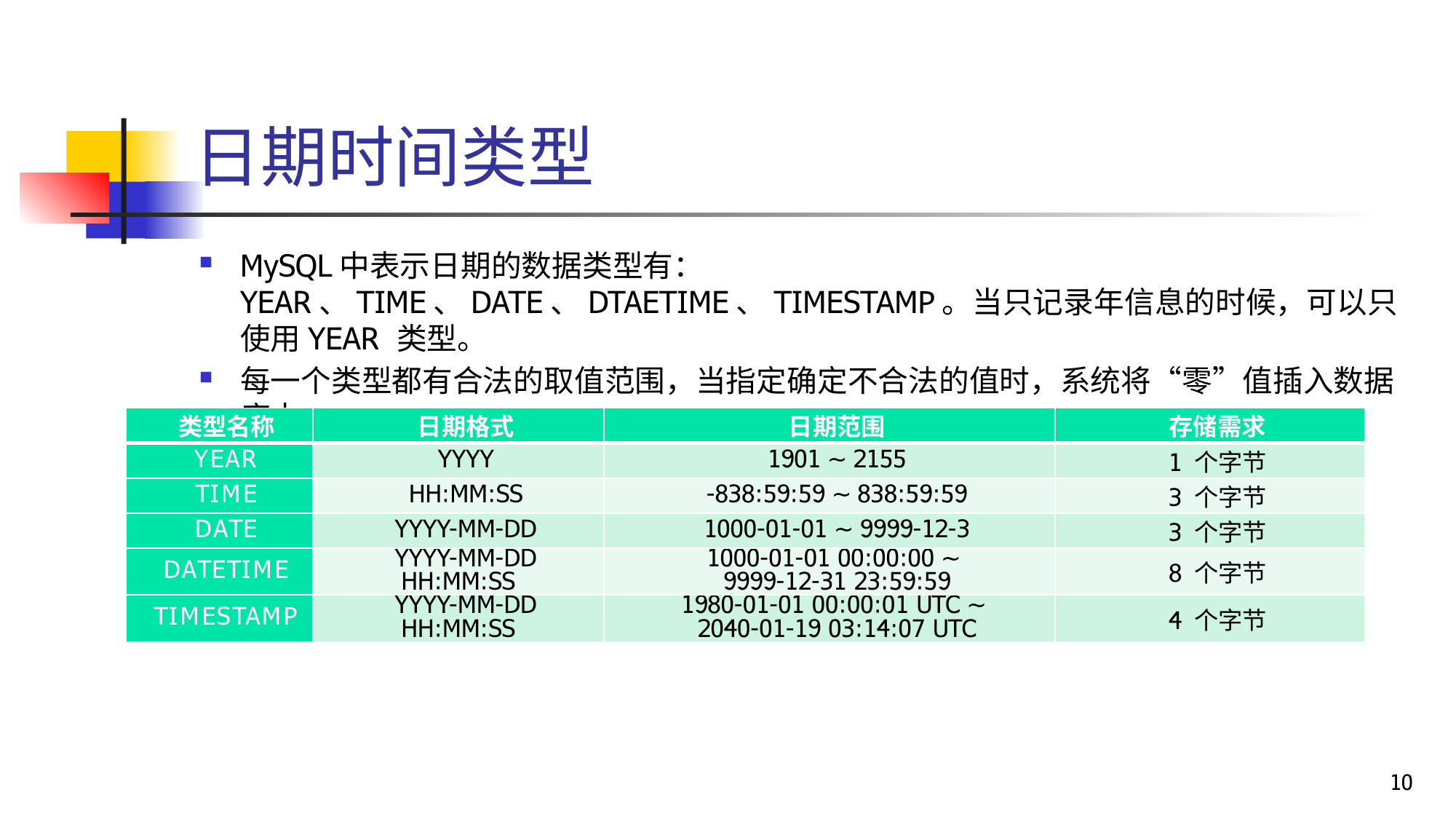

# 日期时间类型
MySQL中表示日期的数据类型有：YEAR、TIME、DATE、DTAETIME、TIMESTAMP。当只记录年信息的时候，可以只使用YEAR 类型。
每一个类型都有合法的取值范围，当指定确定不合法的值时，系统将“零”值插入数据库中。
| 类型名称 | 日期格式 | 日期范围 | 存储需求 |
| --- | --- | --- | --- |
| YEAR | YYYY | 1901 ~ 2155 | 1 个字节 |
| TIME | HH:MM:SS | -838:59:59 ~ 838:59:59 | 3 个字节 |
| DATE | YYYY-MM-DD | 1000-01-01 ~ 9999-12-3 | 3 个字节 |
| DATETIME | YYYY-MM-DD HH:MM:SS | 1000-01-01 00:00:00 ~ 9999-12-31 23:59:59 | 8 个字节 |
| TIMESTAMP | YYYY-MM-DD HH:MM:SS | 1980-01-01 00:00:01 UTC ~ 2040-01-19 03:14:07 UTC | 4 个字节 |
10